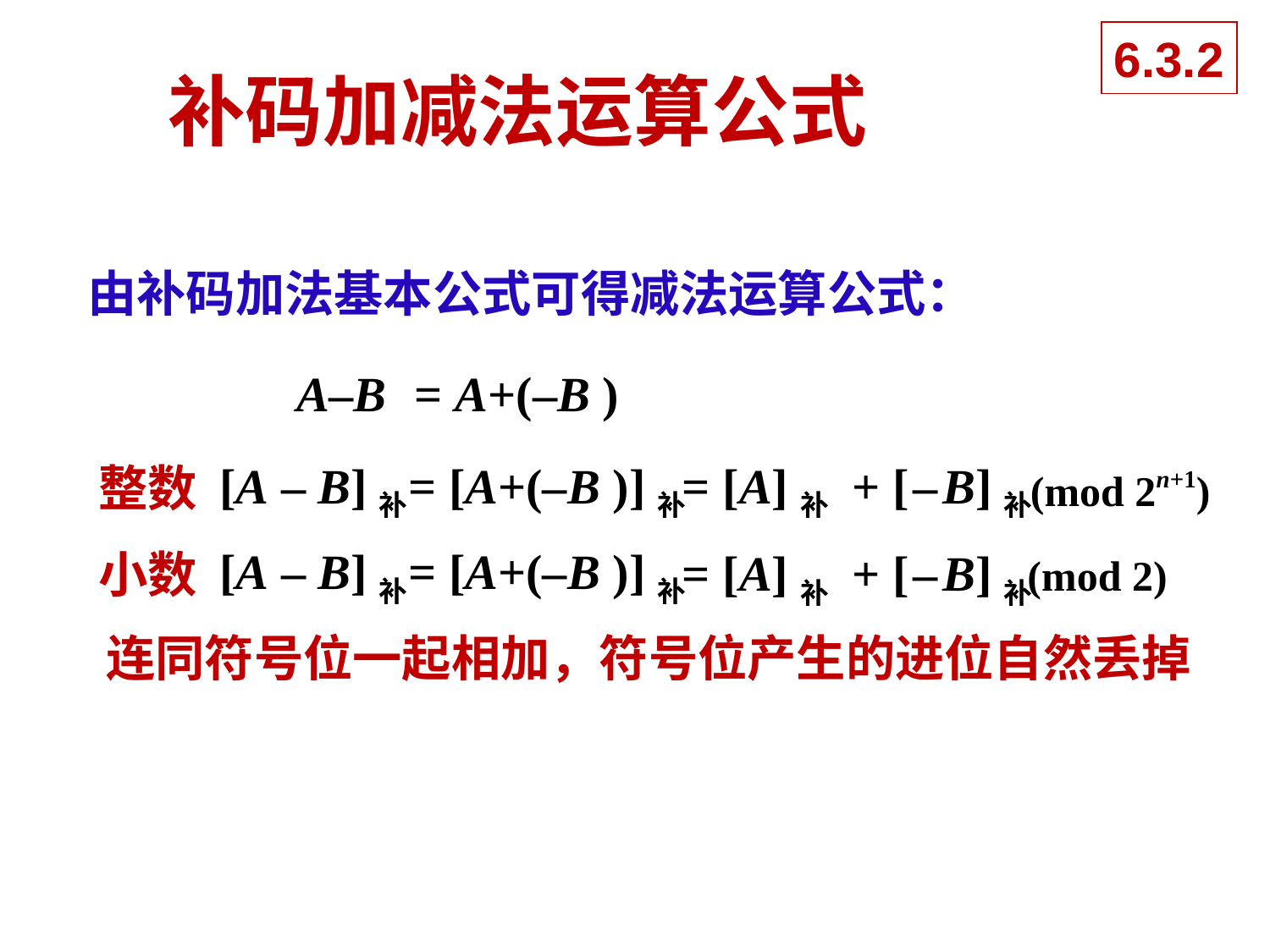

6.3.2
# 补码加减法运算公式
由补码加法基本公式可得减法运算公式：

A–B
= A+(–B )
[A – B]补
= [A+(–B )]补
= [A]补 + [ – B]补
整数
(mod 2n+1)
[A – B]补
= [A+(–B )]补
= [A]补 + [ – B]补
小数
(mod 2)
连同符号位一起相加，符号位产生的进位自然丢掉